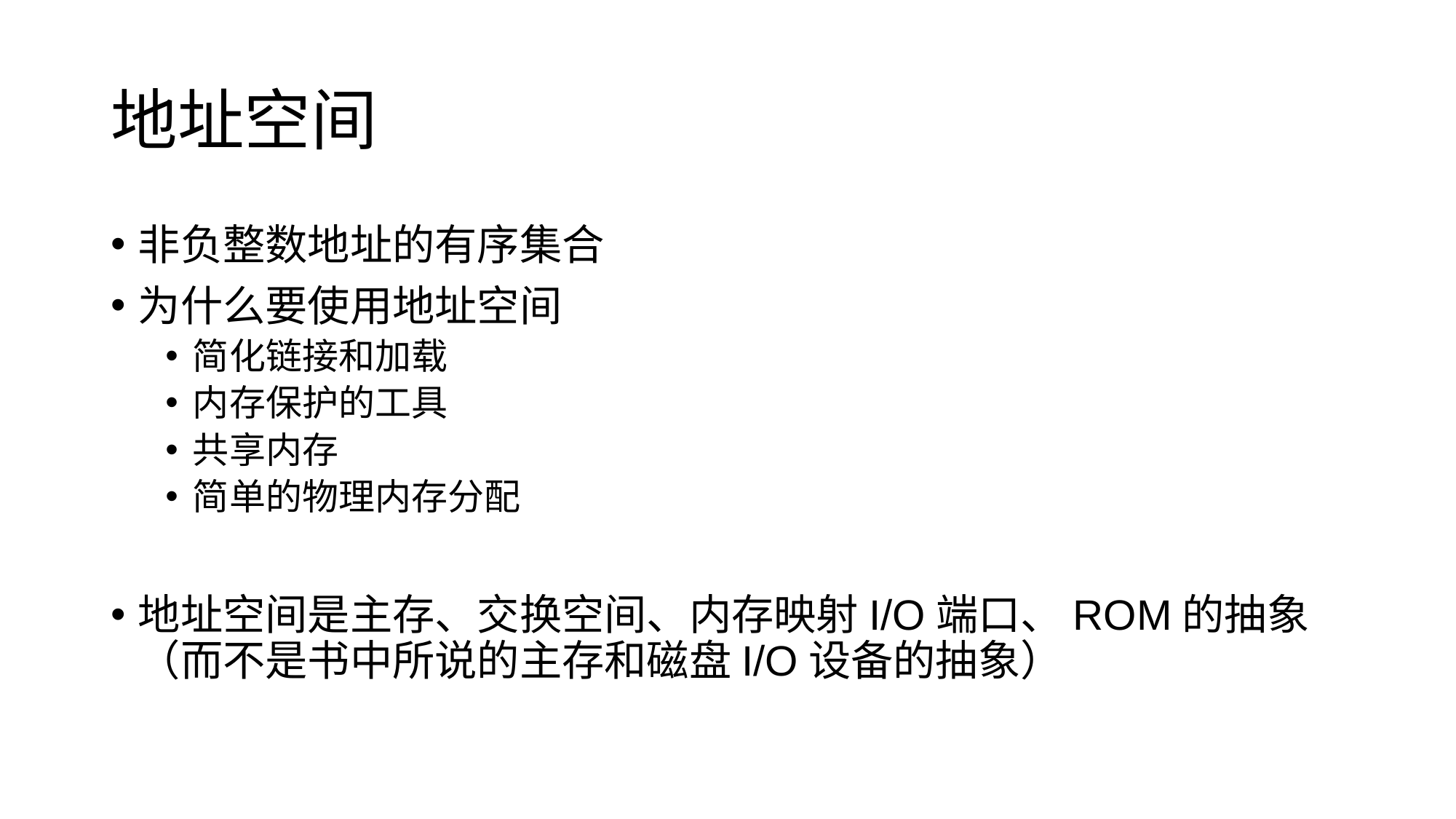

# 地址空间
非负整数地址的有序集合
为什么要使用地址空间
简化链接和加载
内存保护的工具
共享内存
简单的物理内存分配

地址空间是主存、交换空间、内存映射I/O端口、ROM的抽象（而不是书中所说的主存和磁盘I/O设备的抽象）